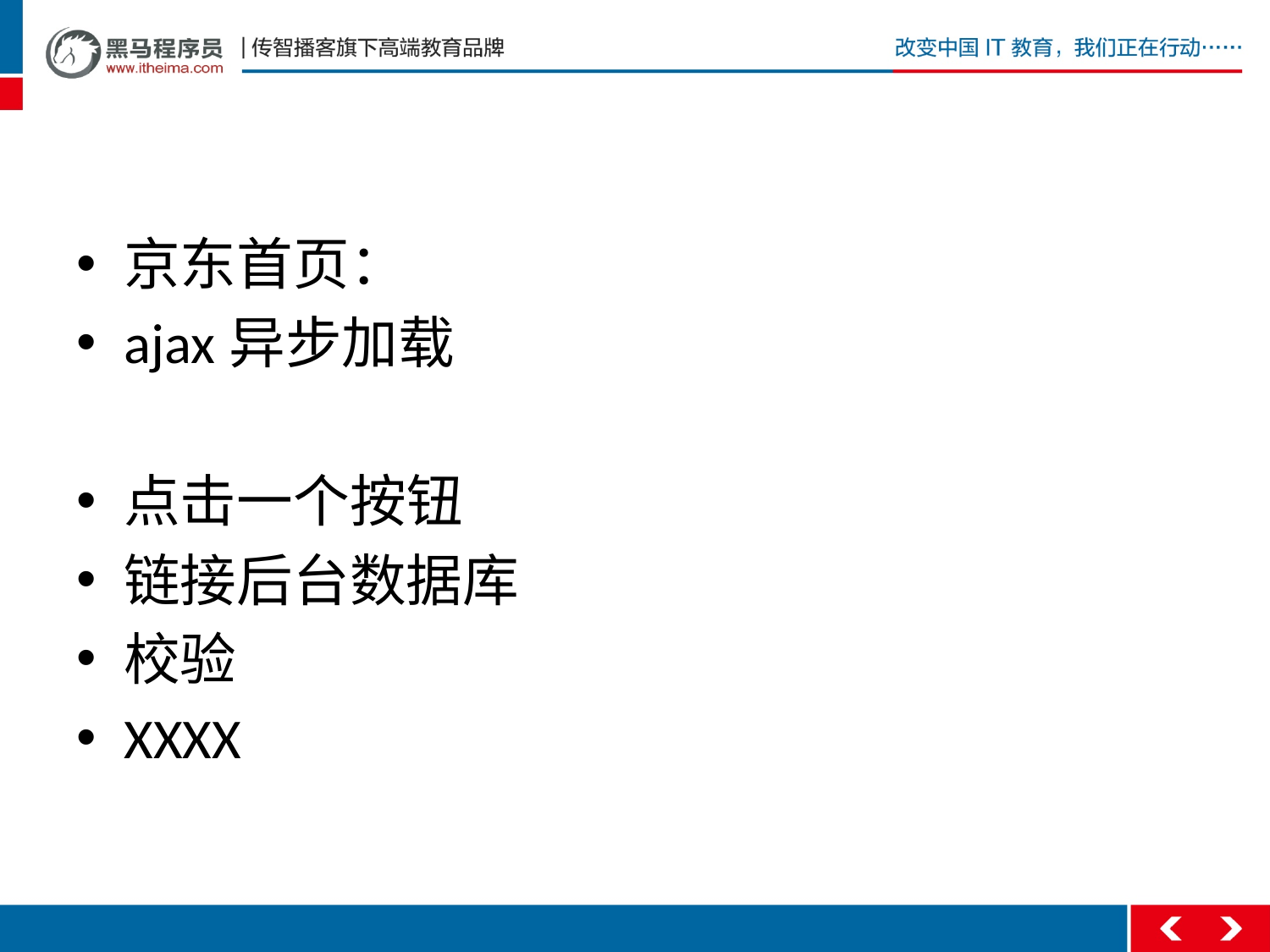

#
京东首页：
ajax异步加载

点击一个按钮
链接后台数据库
校验
XXXX